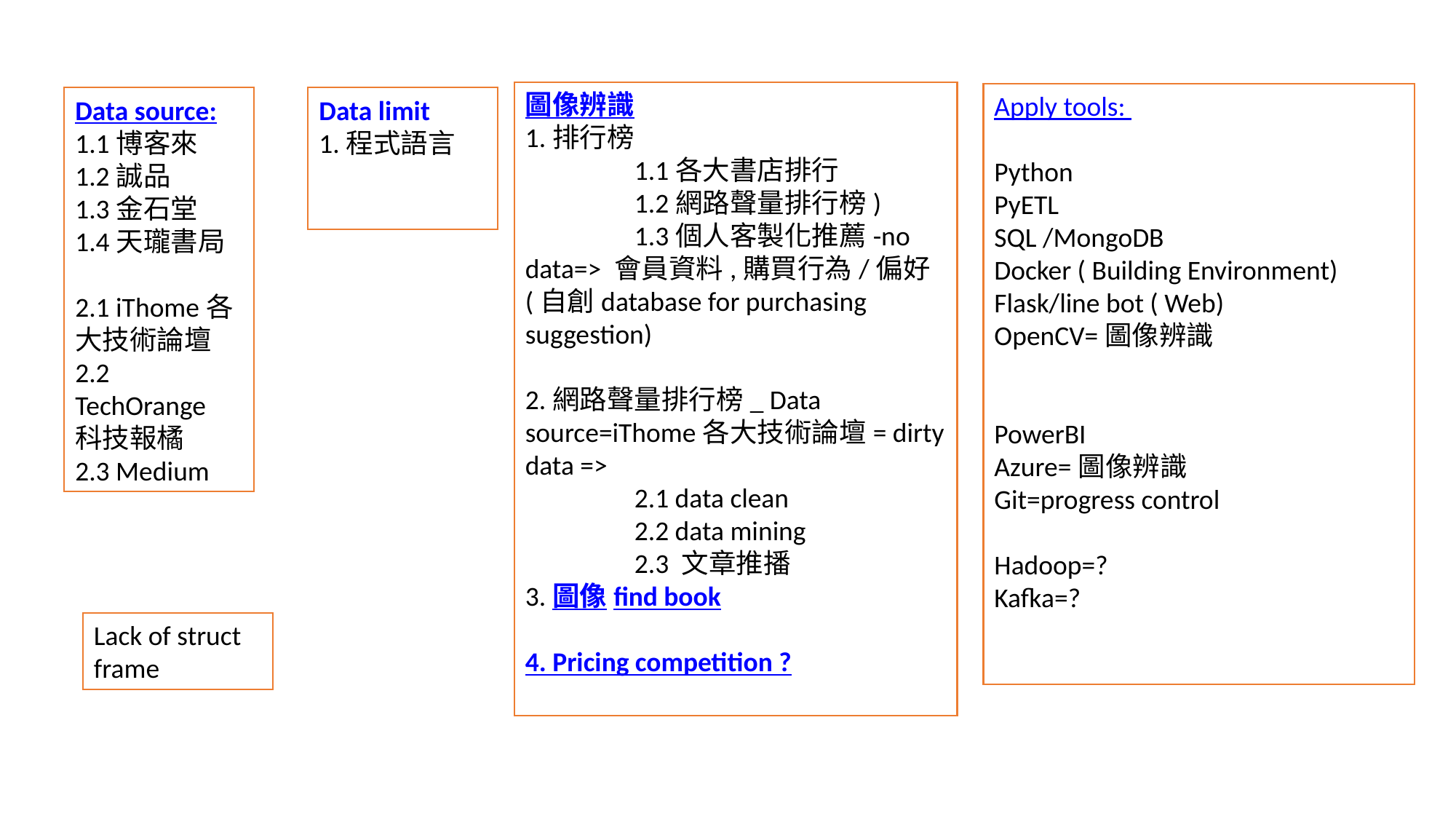

圖像辨識
1.排行榜
	1.1各大書店排行
	1.2網路聲量排行榜)
	1.3個人客製化推薦-no data=> 會員資料,購買行為/偏好(自創database for purchasing suggestion)

2.網路聲量排行榜_ Data source=iThome各大技術論壇= dirty data =>
	2.1 data clean
	2.2 data mining
	2.3 文章推播
3.圖像find book

4. Pricing competition ?

Apply tools:

Python
PyETL
SQL /MongoDB
Docker ( Building Environment)
Flask/line bot ( Web)
OpenCV=圖像辨識

PowerBI
Azure=圖像辨識
Git=progress control

Hadoop=?
Kafka=?

Data source:
1.1博客來
1.2誠品
1.3金石堂
1.4天瓏書局

2.1 iThome各大技術論壇
2.2 TechOrange 科技報橘
2.3 Medium
Data limit
1.程式語言

Lack of struct frame